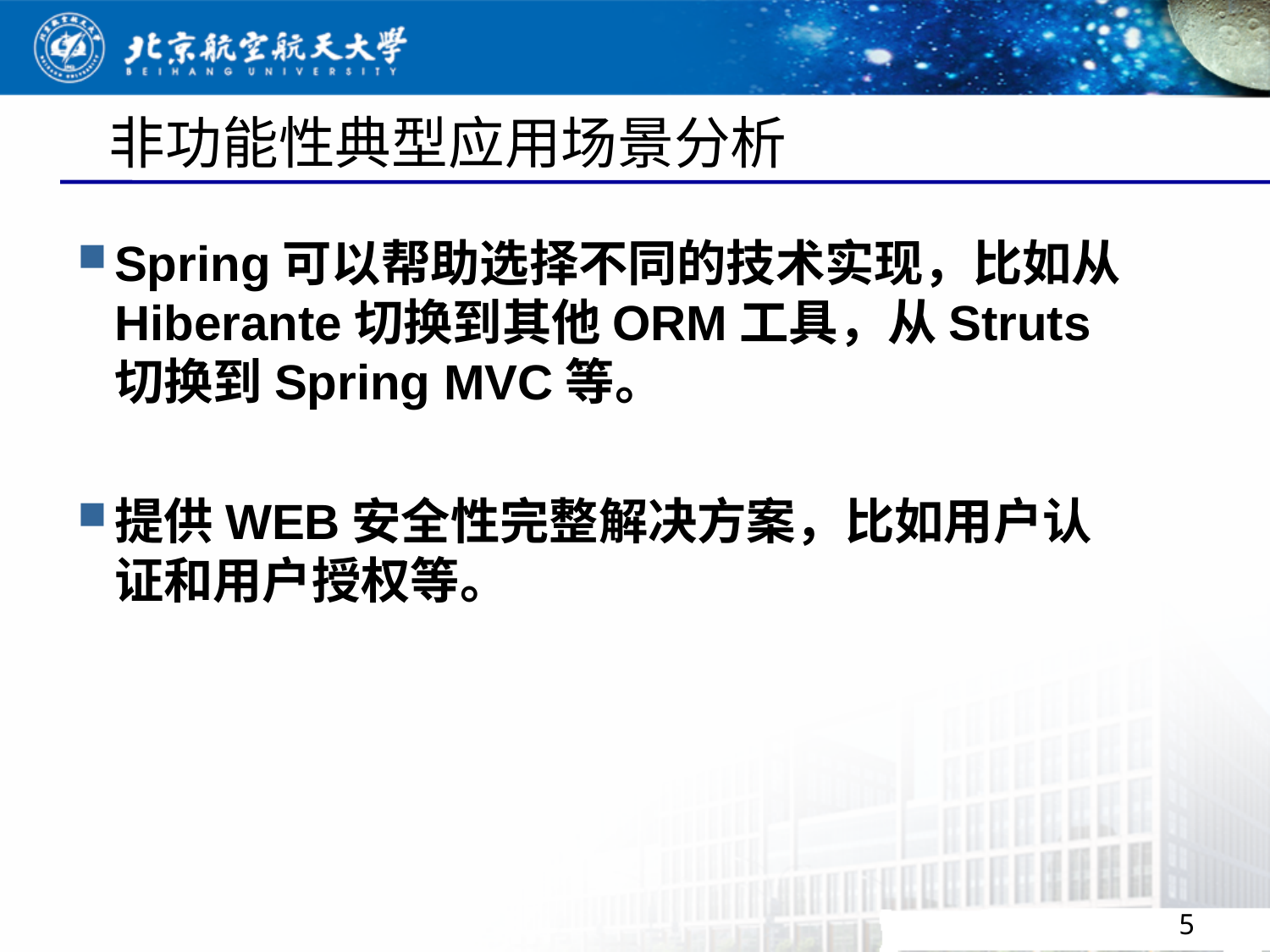

# 非功能性典型应用场景分析
Spring可以帮助选择不同的技术实现，比如从Hiberante切换到其他ORM工具，从Struts切换到Spring MVC等。

提供WEB安全性完整解决方案，比如用户认证和用户授权等。